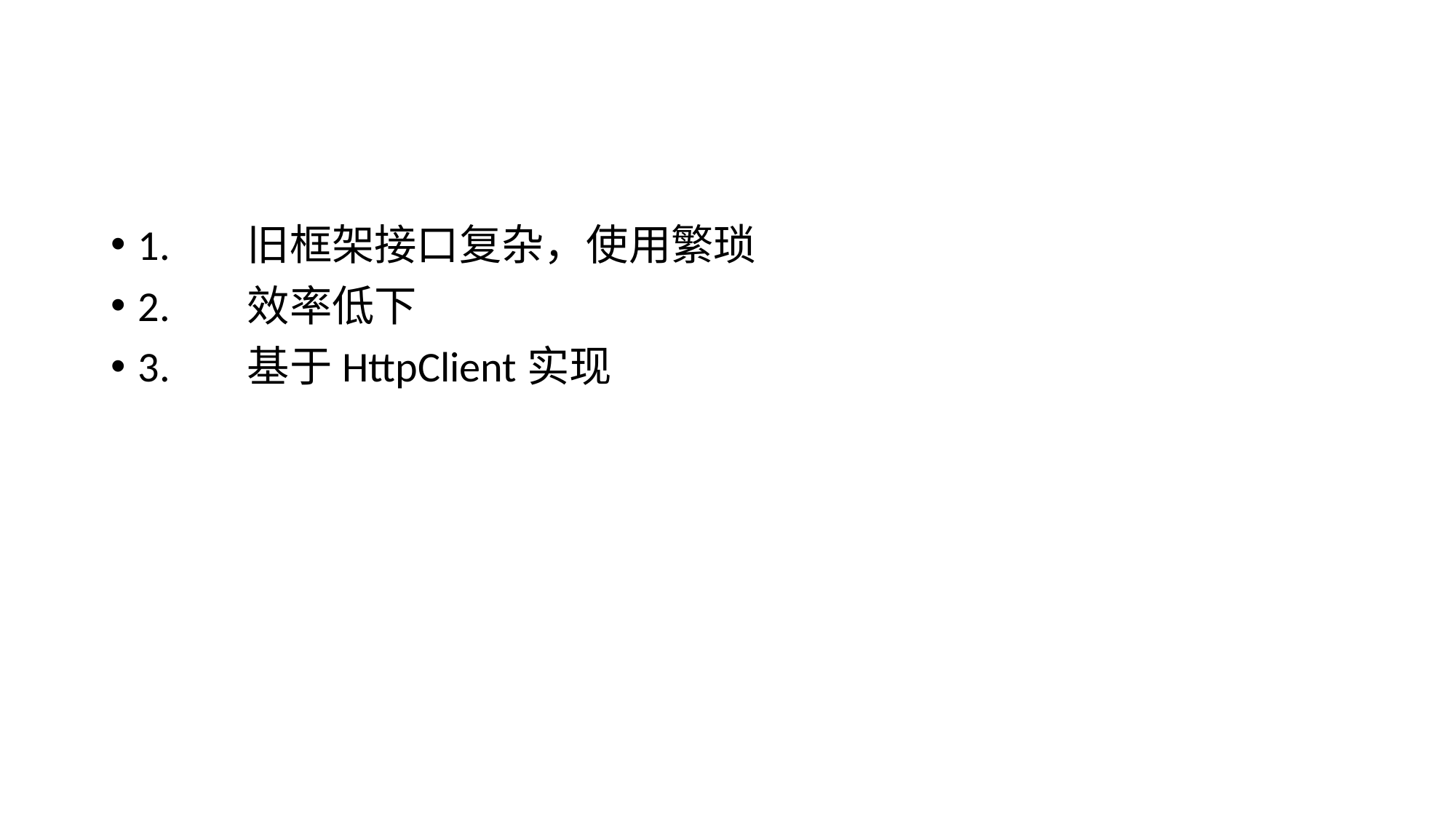

#
1.	旧框架接口复杂，使用繁琐
2.	效率低下
3.	基于HttpClient实现